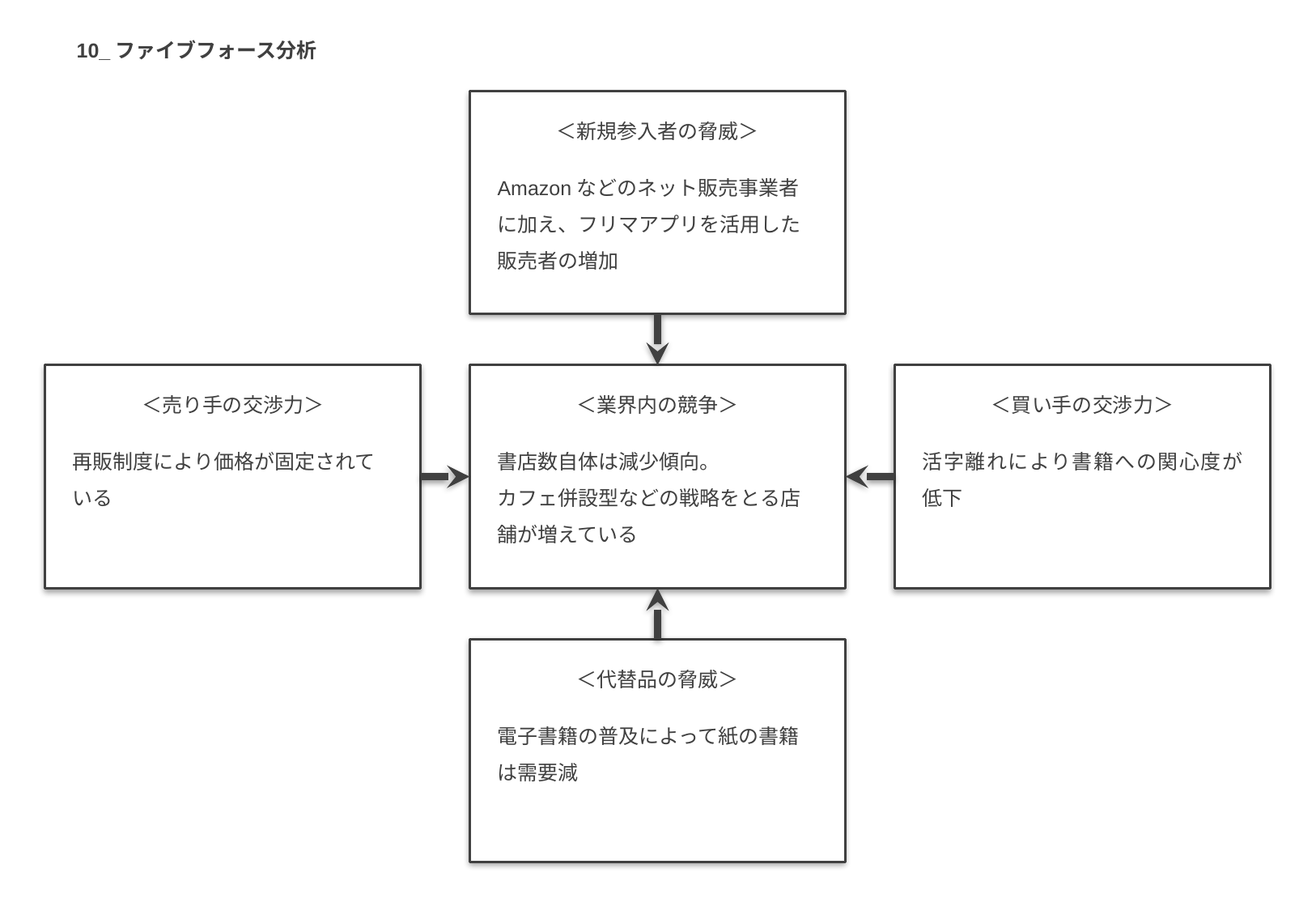

10_ファイブフォース分析

＜新規参入者の脅威＞
Amazonなどのネット販売事業者に加え、フリマアプリを活用した販売者の増加

＜売り手の交渉力＞
＜業界内の競争＞
＜買い手の交渉力＞
再販制度により価格が固定されている
書店数自体は減少傾向。
カフェ併設型などの戦略をとる店舗が増えている
活字離れにより書籍への関心度が低下

＜代替品の脅威＞
電子書籍の普及によって紙の書籍は需要減